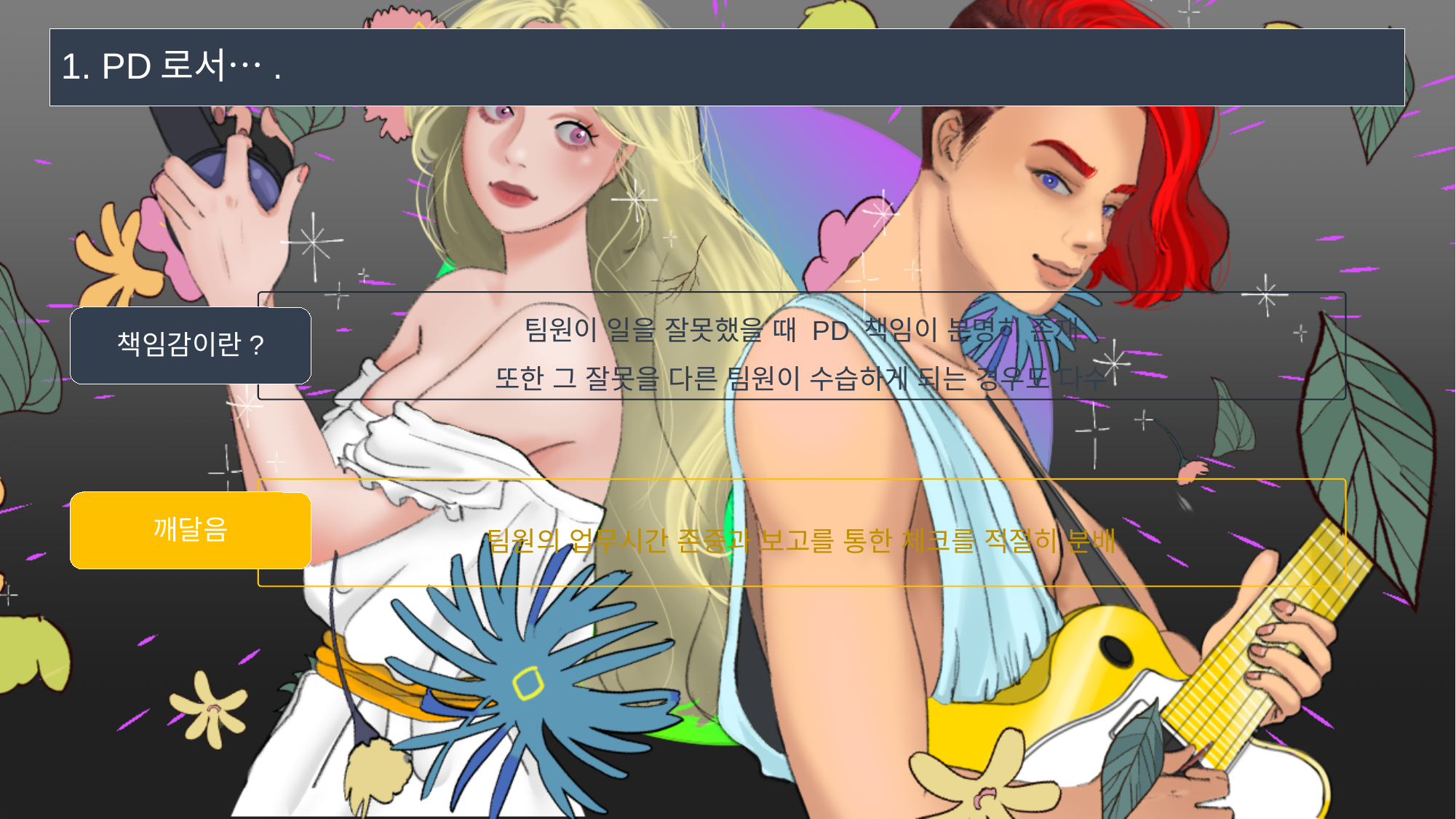

# 1. PD로서….

팀원이 일을 잘못했을 때 PD 책임이 분명히 존재
또한 그 잘못을 다른 팀원이 수습하게 되는 경우도 다수
책임감이란?
팀원의 업무시간 존중과 보고를 통한 체크를 적절히 분배
깨달음